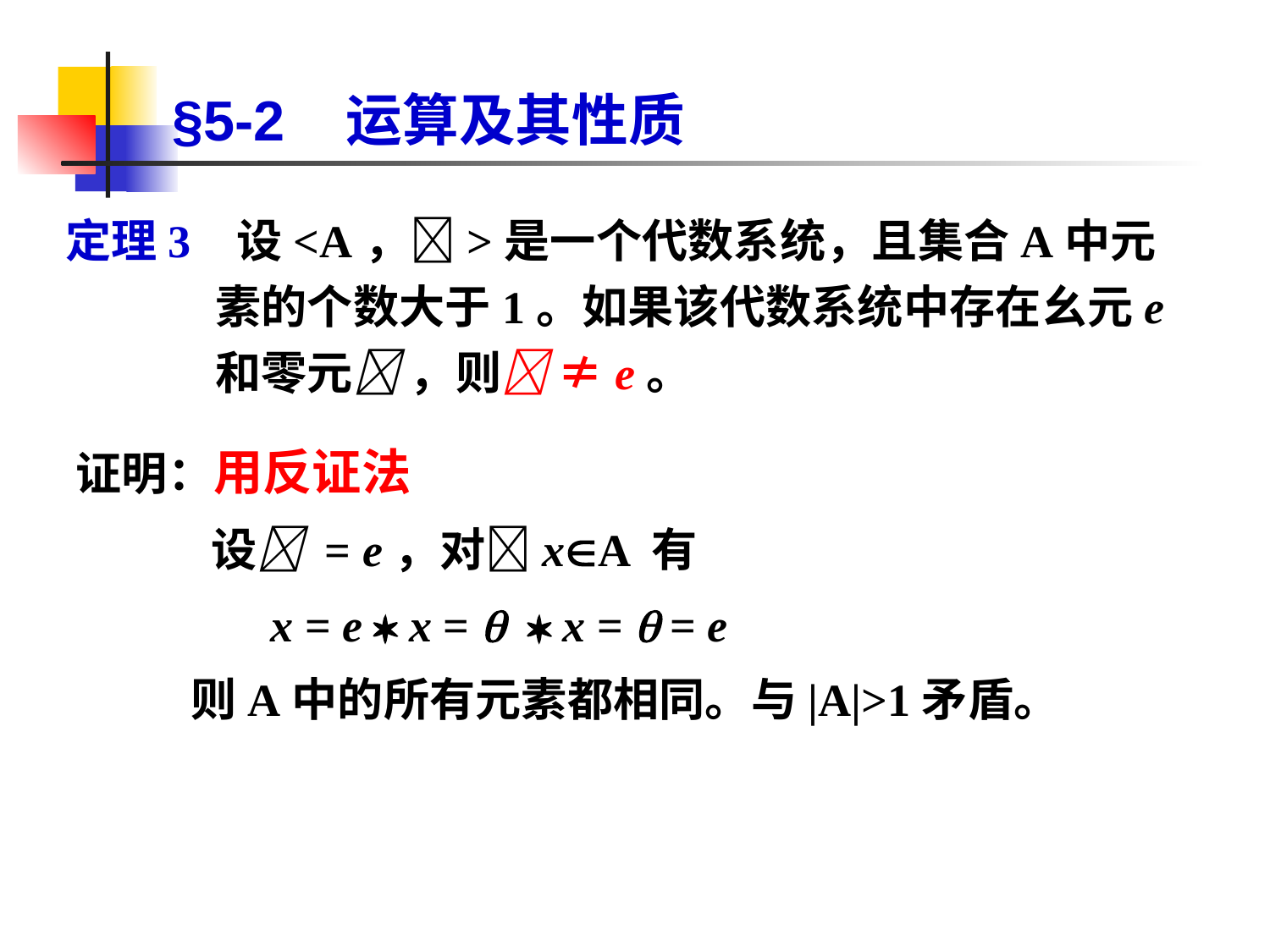

# §5-2   运算及其性质
定理3   设<A，∗>是一个代数系统，且集合A中元素的个数大于1。如果该代数系统中存在幺元e和零元θ ，则θ ≠e。
证明：用反证法
            设θ = e，对∀x∈A 有
                 x = e ∗ x = θ  ∗ x = θ = e
          则A中的所有元素都相同。与|A|>1矛盾。
29